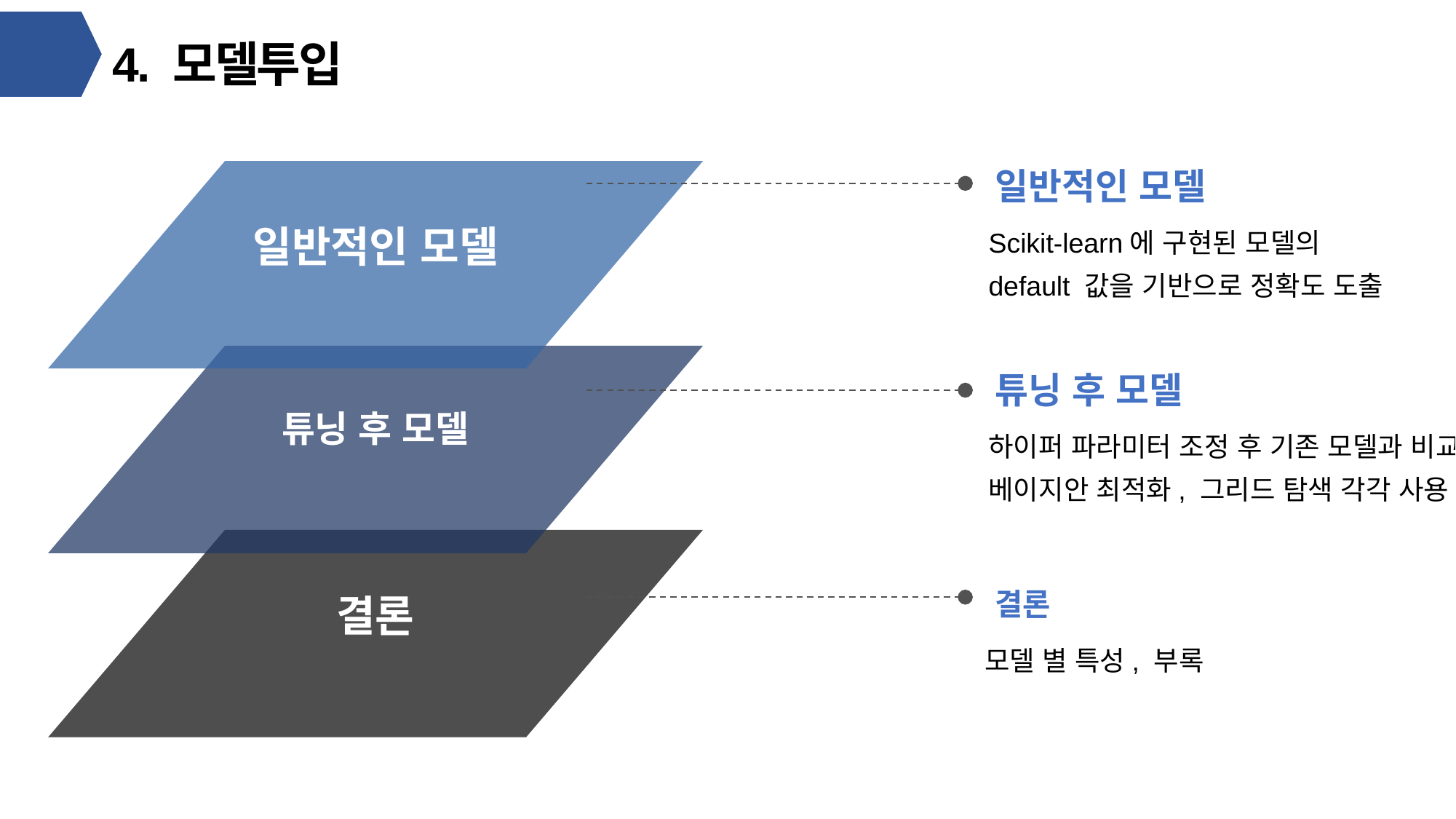

# 4. 모델투입
일반적인 모델
Scikit-learn에 구현된 모델의
default 값을 기반으로 정확도 도출
일반적인 모델
튜닝 후 모델
튜닝 후 모델
하이퍼 파라미터 조정 후 기존 모델과 비교
베이지안 최적화, 그리드 탐색 각각 사용
결론
결론
모델 별 특성, 부록